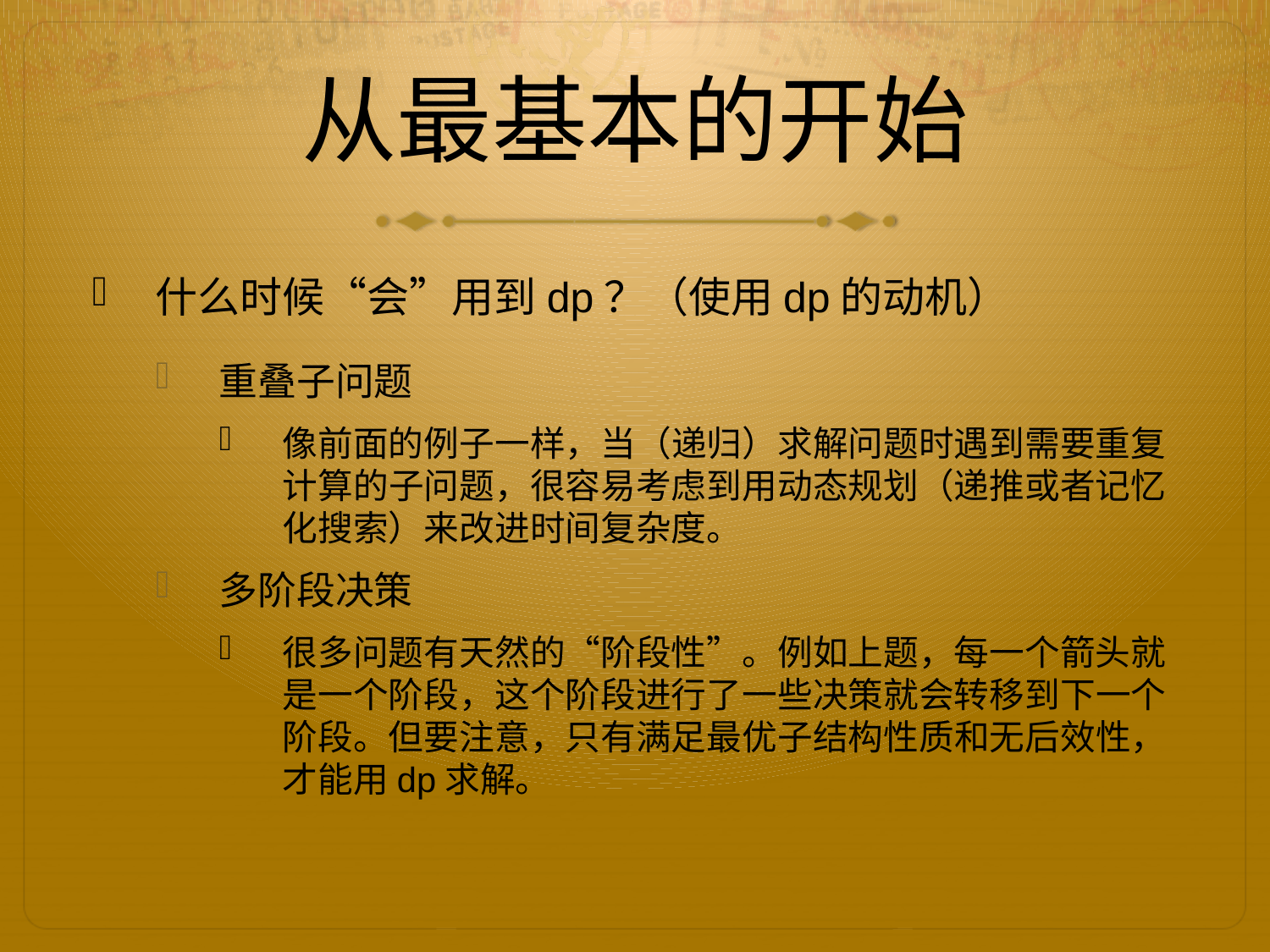

# 从最基本的开始
什么时候“会”用到dp？（使用dp的动机）
重叠子问题
像前面的例子一样，当（递归）求解问题时遇到需要重复计算的子问题，很容易考虑到用动态规划（递推或者记忆化搜索）来改进时间复杂度。
多阶段决策
很多问题有天然的“阶段性”。例如上题，每一个箭头就是一个阶段，这个阶段进行了一些决策就会转移到下一个阶段。但要注意，只有满足最优子结构性质和无后效性，才能用dp求解。